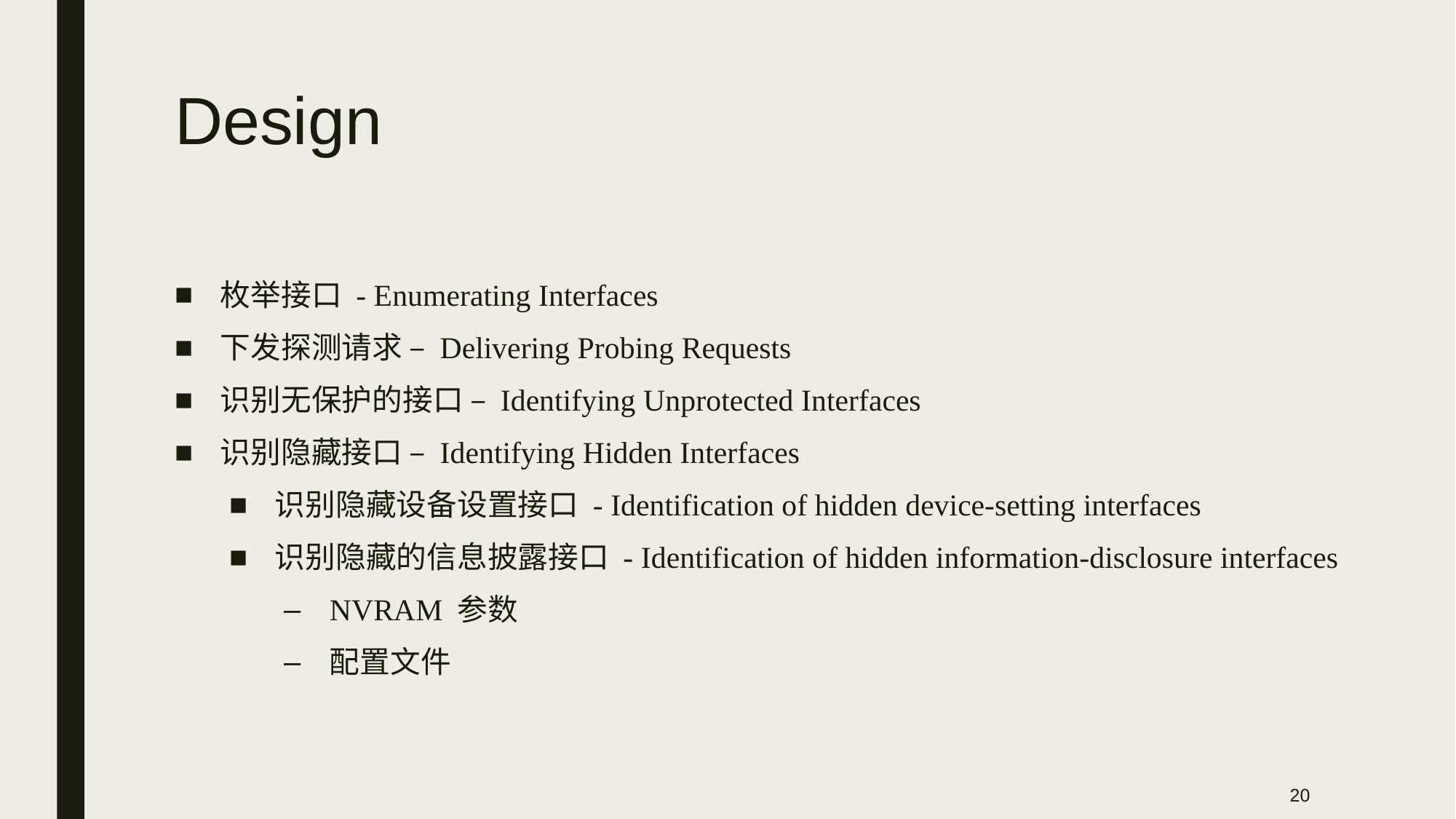

# Design
枚举接口 - Enumerating Interfaces
下发探测请求 – Delivering Probing Requests
识别无保护的接口 – Identifying Unprotected Interfaces
识别隐藏接口 – Identifying Hidden Interfaces
识别隐藏设备设置接口 - Identification of hidden device-setting interfaces
识别隐藏的信息披露接口 - Identification of hidden information-disclosure interfaces
NVRAM 参数
配置文件

20